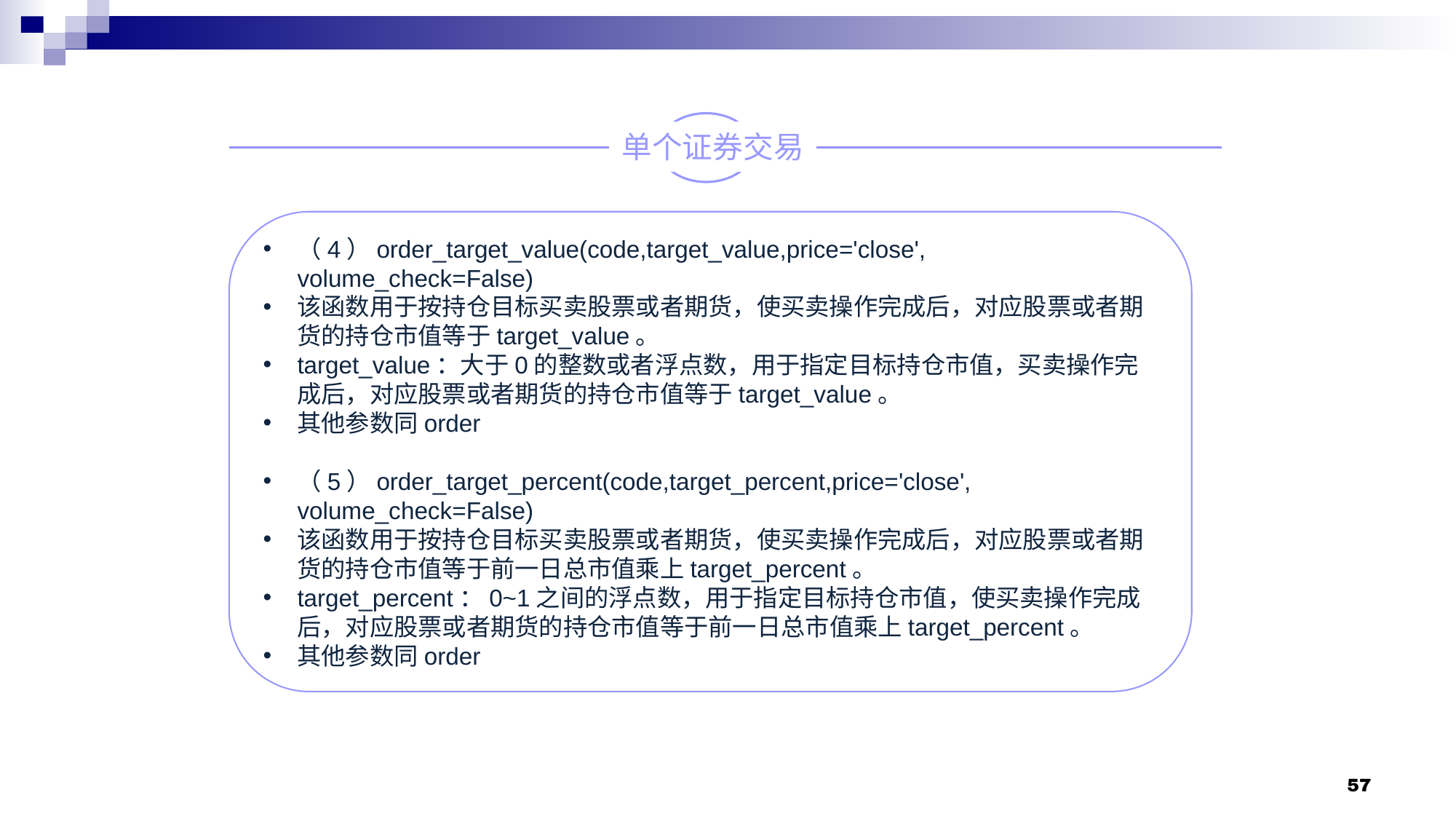

单个证券交易
（4）order_target_value(code,target_value,price='close', volume_check=False)
该函数用于按持仓目标买卖股票或者期货，使买卖操作完成后，对应股票或者期货的持仓市值等于target_value。
target_value：大于0的整数或者浮点数，用于指定目标持仓市值，买卖操作完成后，对应股票或者期货的持仓市值等于target_value。
其他参数同order

（5）order_target_percent(code,target_percent,price='close', volume_check=False)
该函数用于按持仓目标买卖股票或者期货，使买卖操作完成后，对应股票或者期货的持仓市值等于前一日总市值乘上target_percent。
target_percent：0~1之间的浮点数，用于指定目标持仓市值，使买卖操作完成后，对应股票或者期货的持仓市值等于前一日总市值乘上target_percent。
其他参数同order
57